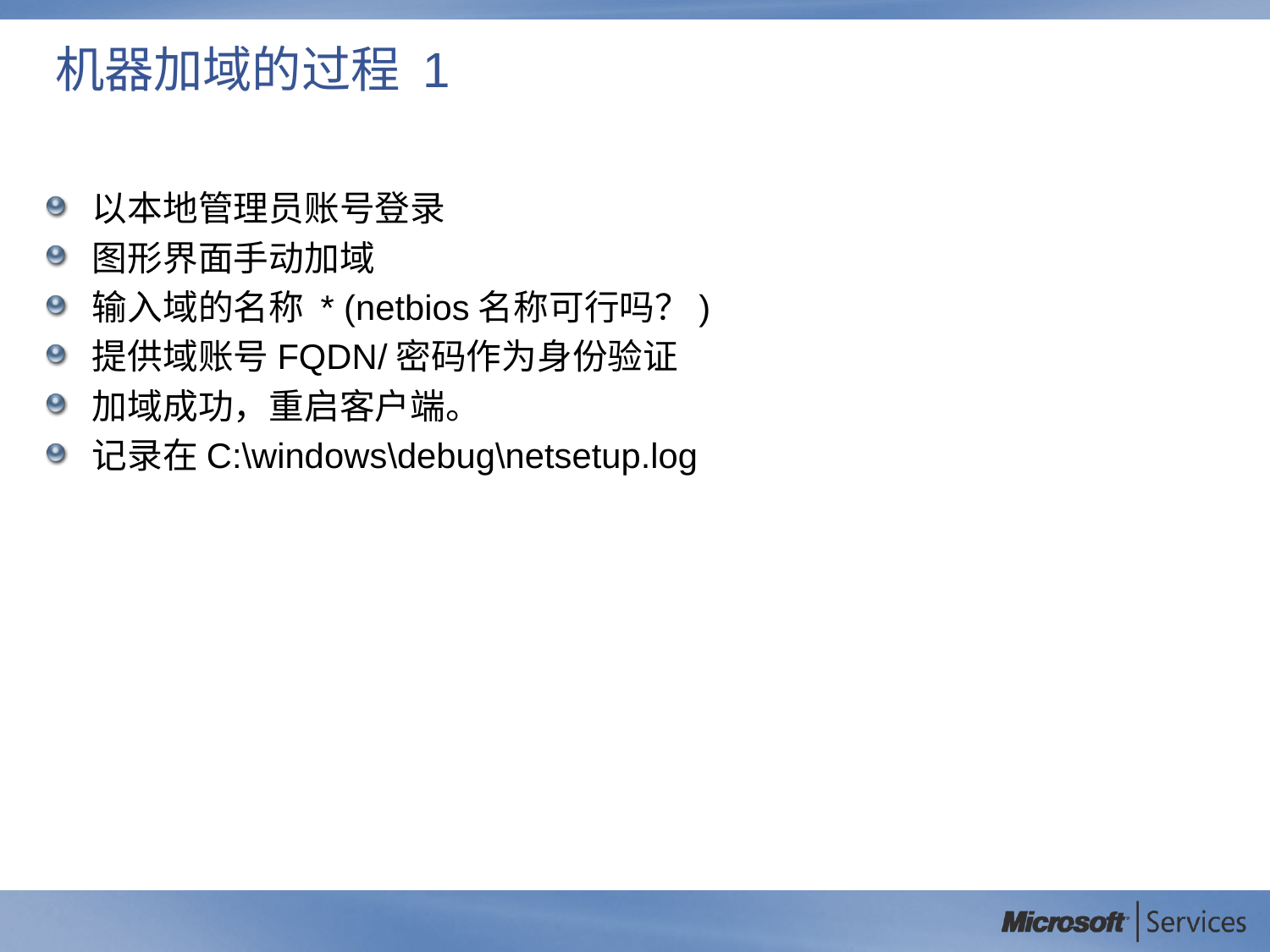

# 机器加域的过程 1
以本地管理员账号登录
图形界面手动加域
输入域的名称 * (netbios名称可行吗？)
提供域账号FQDN/密码作为身份验证
加域成功，重启客户端。
记录在C:\windows\debug\netsetup.log